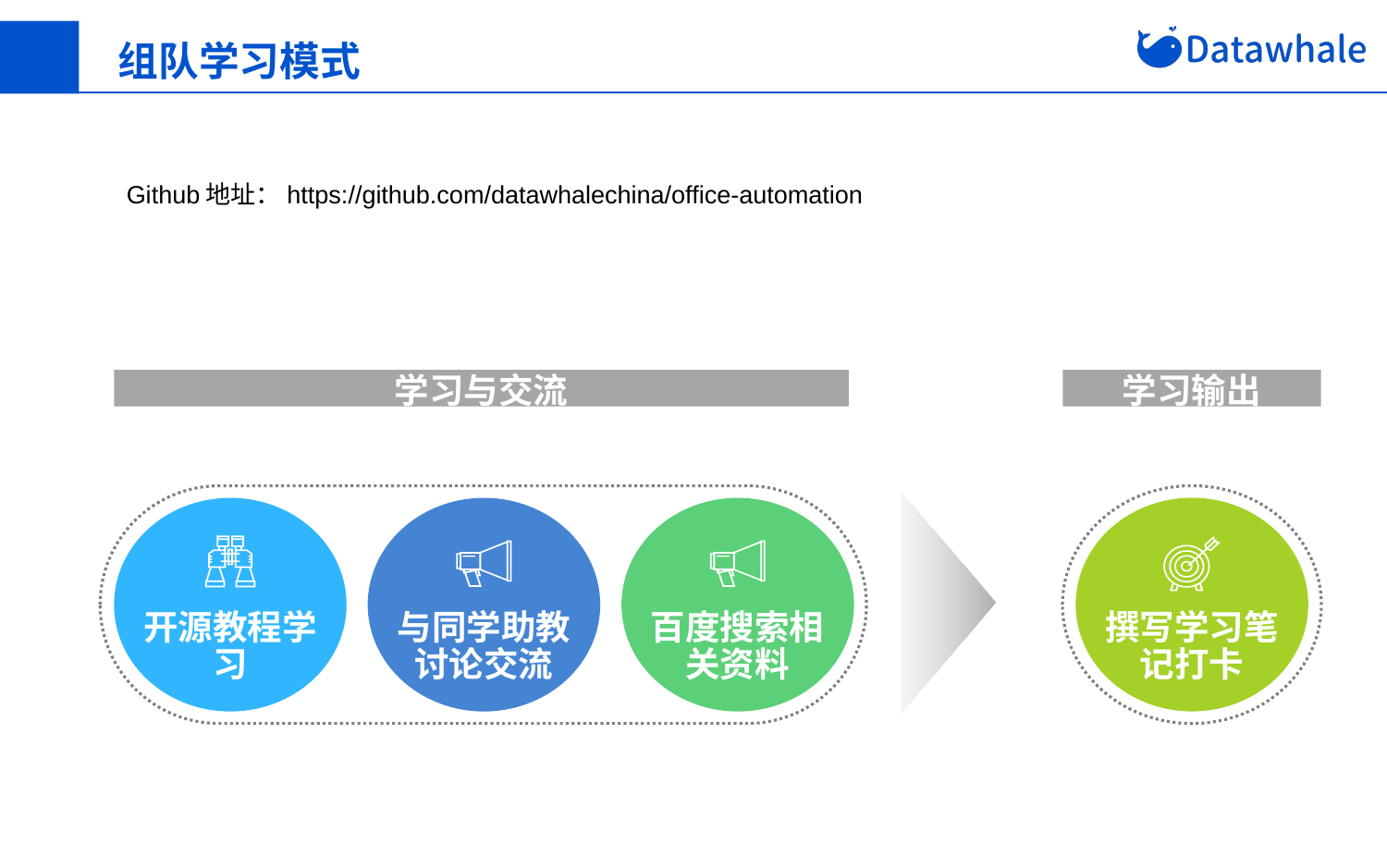

组队学习模式
Github地址：https://github.com/datawhalechina/office-automation
学习与交流

学习输出

撰写学习笔记打卡

开源教程学习

与同学助教讨论交流

百度搜索相关资料